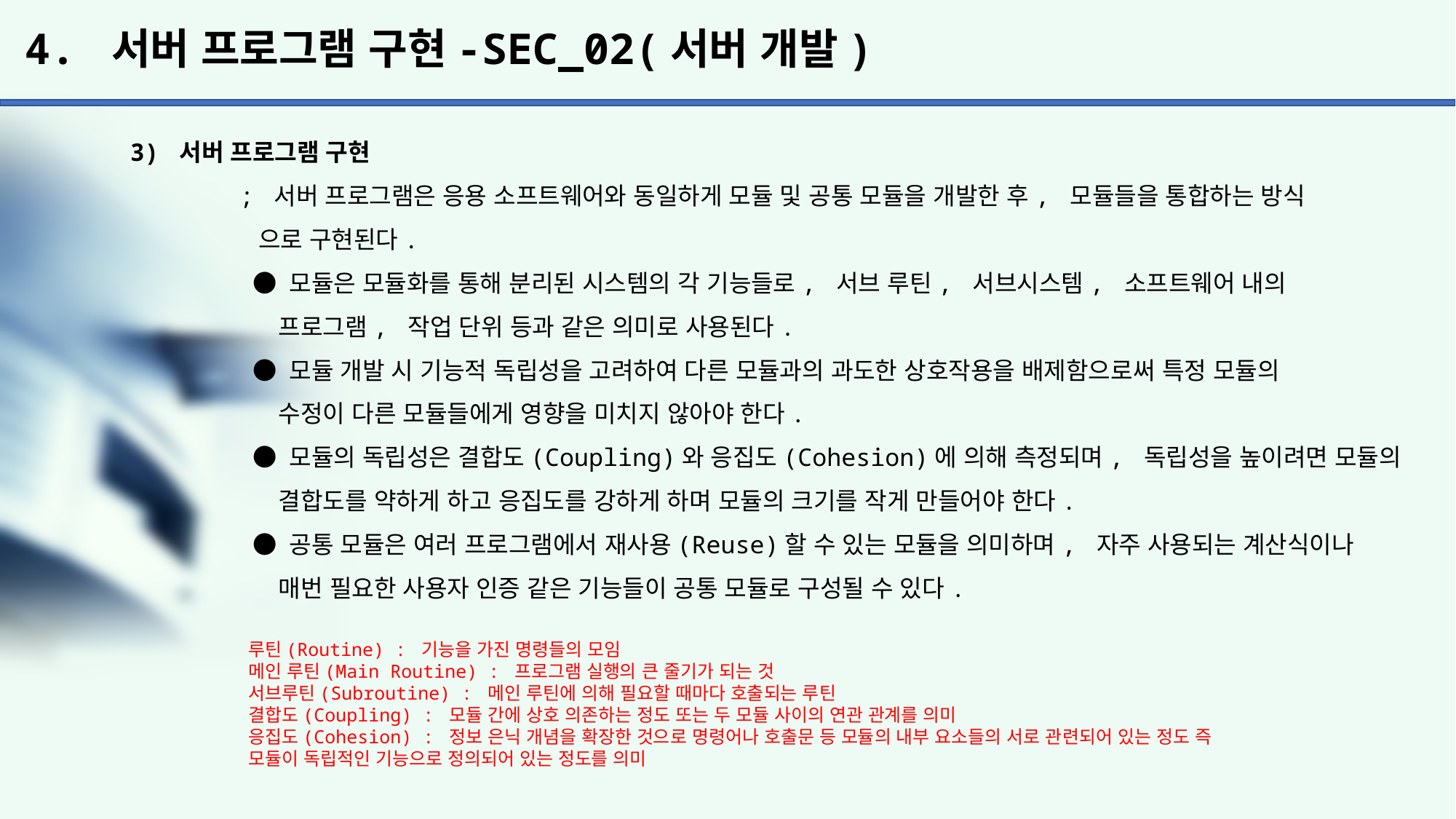

# 4. 서버 프로그램 구현-SEC_02(서버 개발)
3) 서버 프로그램 구현
	; 서버 프로그램은 응용 소프트웨어와 동일하게 모듈 및 공통 모듈을 개발한 후, 모듈들을 통합하는 방식
	  으로 구현된다.
	  ● 모듈은 모듈화를 통해 분리된 시스템의 각 기능들로, 서브 루틴, 서브시스템, 소프트웨어 내의
	     프로그램, 작업 단위 등과 같은 의미로 사용된다.
	  ● 모듈 개발 시 기능적 독립성을 고려하여 다른 모듈과의 과도한 상호작용을 배제함으로써 특정 모듈의
	     수정이 다른 모듈들에게 영향을 미치지 않아야 한다.
	  ● 모듈의 독립성은 결합도(Coupling)와 응집도(Cohesion)에 의해 측정되며, 독립성을 높이려면 모듈의
	     결합도를 약하게 하고 응집도를 강하게 하며 모듈의 크기를 작게 만들어야 한다.
	  ● 공통 모듈은 여러 프로그램에서 재사용(Reuse)할 수 있는 모듈을 의미하며, 자주 사용되는 계산식이나
	     매번 필요한 사용자 인증 같은 기능들이 공통 모듈로 구성될 수 있다.
루틴(Routine) : 기능을 가진 명령들의 모임
메인 루틴(Main Routine) : 프로그램 실행의 큰 줄기가 되는 것
서브루틴(Subroutine) : 메인 루틴에 의해 필요할 때마다 호출되는 루틴
결합도(Coupling) : 모듈 간에 상호 의존하는 정도 또는 두 모듈 사이의 연관 관계를 의미
응집도(Cohesion) : 정보 은닉 개념을 확장한 것으로 명령어나 호출문 등 모듈의 내부 요소들의 서로 관련되어 있는 정도 즉
모듈이 독립적인 기능으로 정의되어 있는 정도를 의미